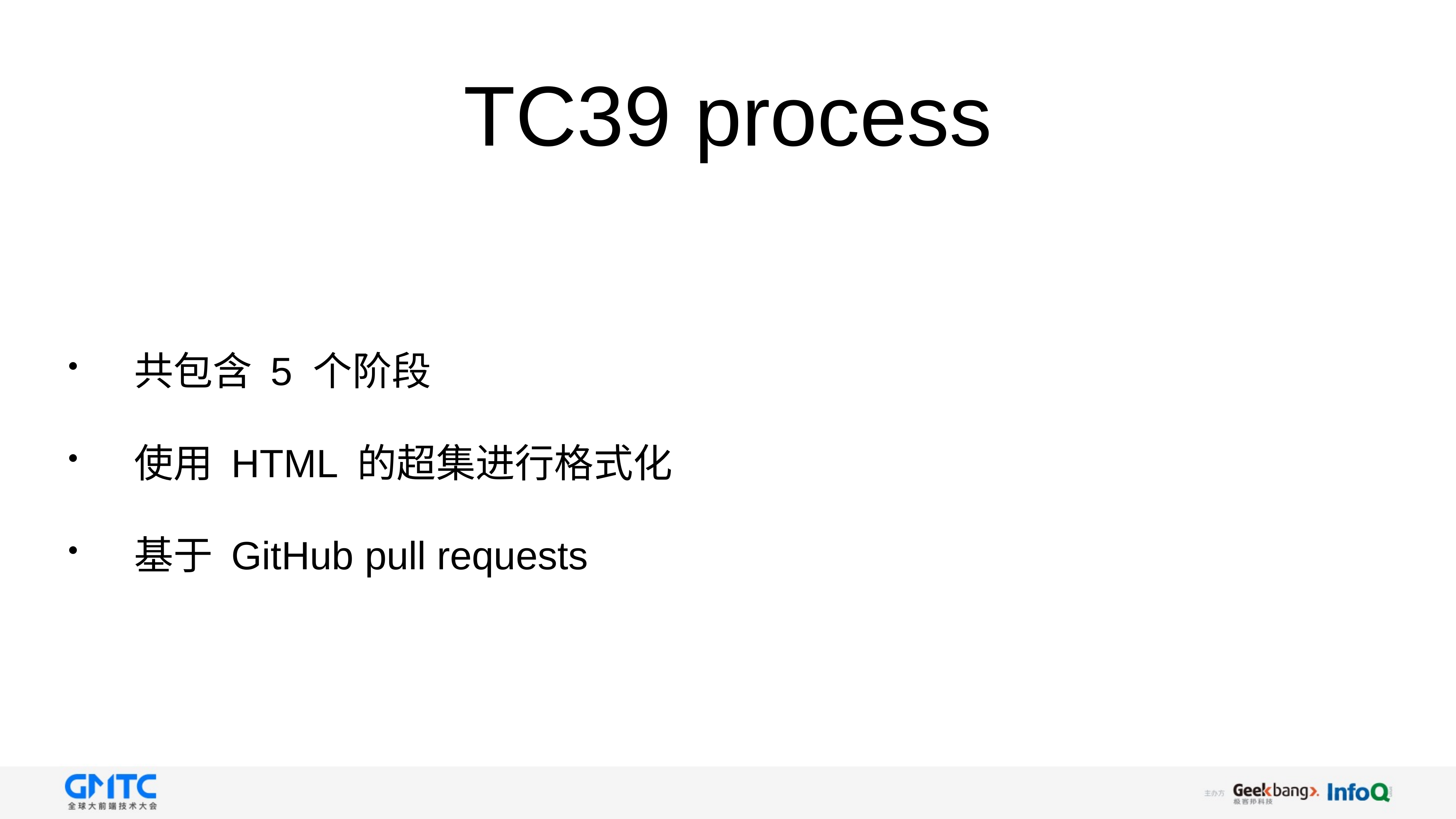

# TC39 process
共包含 5 个阶段
使用 HTML 的超集进行格式化
基于 GitHub pull requests